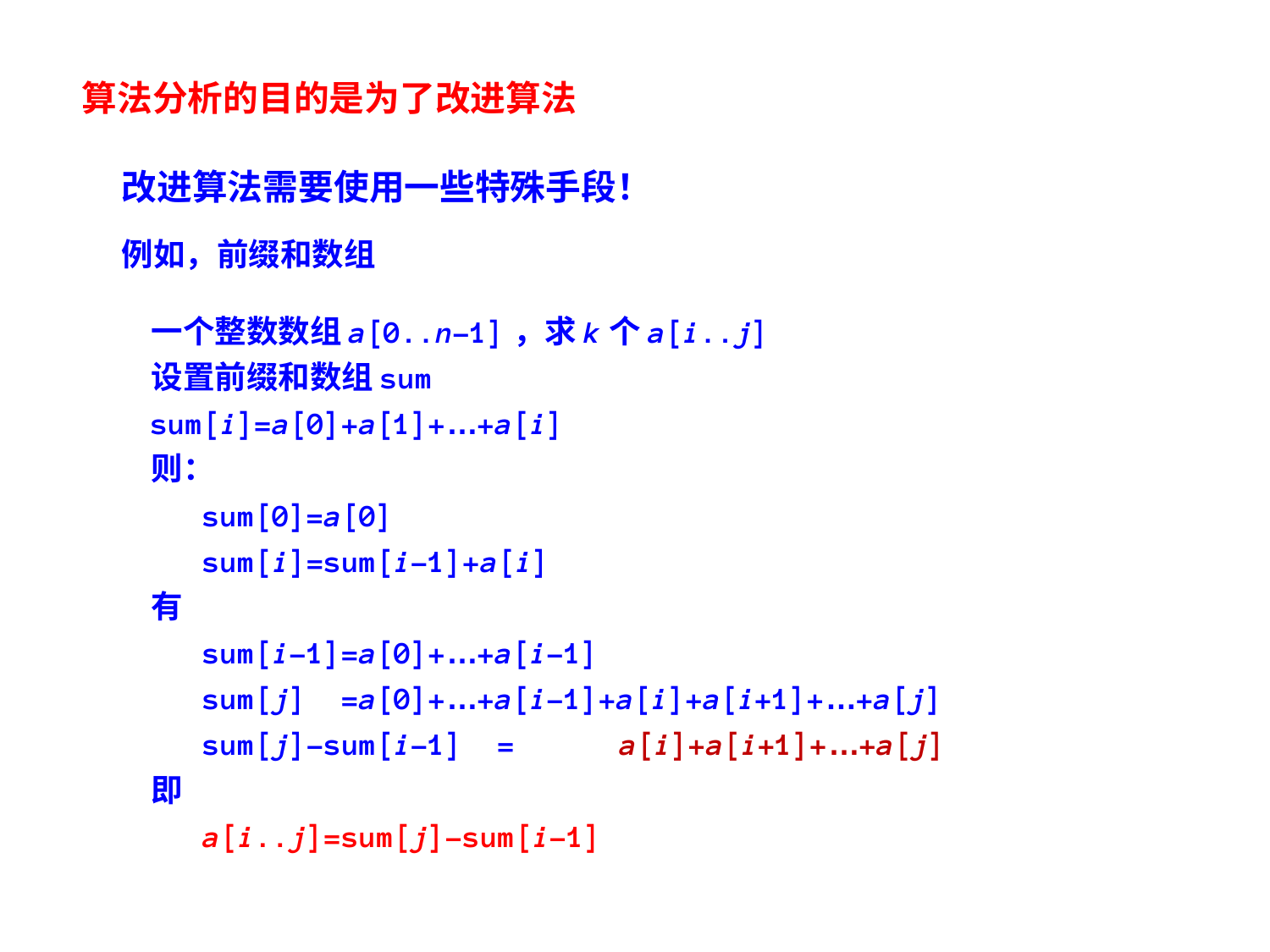

算法分析的目的是为了改进算法
改进算法需要使用一些特殊手段！
例如，前缀和数组
一个整数数组a[0..n-1]，求k个a[i..j]
设置前缀和数组sum
sum[i]=a[0]+a[1]+…+a[i]
则：
   sum[0]=a[0]
   sum[i]=sum[i-1]+a[i]
有
   sum[i-1]=a[0]+…+a[i-1]
   sum[j]  =a[0]+…+a[i-1]+a[i]+a[i+1]+…+a[j]
   sum[j]-sum[i-1]  =      a[i]+a[i+1]+…+a[j]
即
   a[i..j]=sum[j]-sum[i-1]